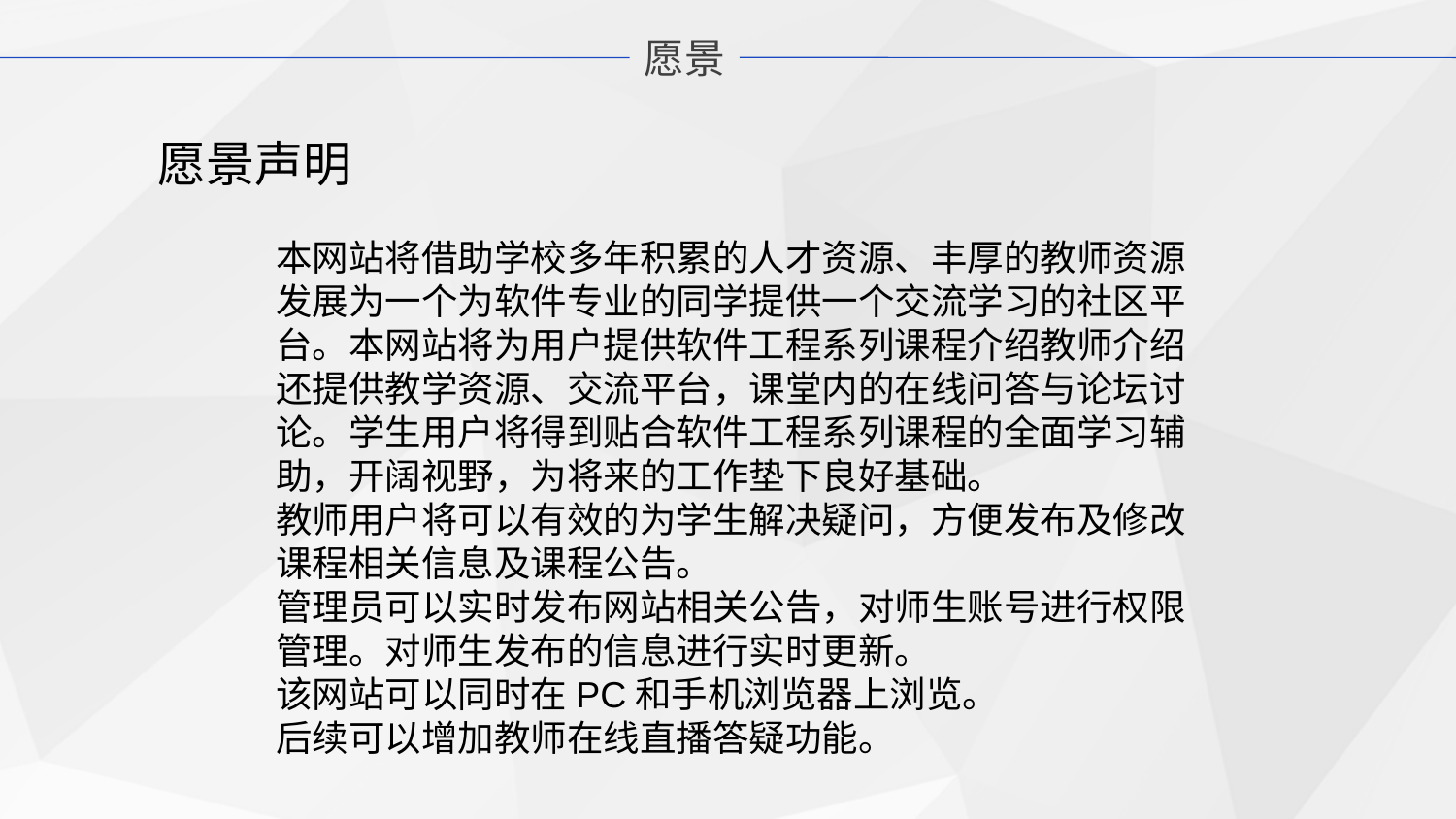

愿景

愿景声明
本网站将借助学校多年积累的人才资源、丰厚的教师资源发展为一个为软件专业的同学提供一个交流学习的社区平台。本网站将为用户提供软件工程系列课程介绍教师介绍还提供教学资源、交流平台，课堂内的在线问答与论坛讨论。学生用户将得到贴合软件工程系列课程的全面学习辅助，开阔视野，为将来的工作垫下良好基础。
教师用户将可以有效的为学生解决疑问，方便发布及修改课程相关信息及课程公告。
管理员可以实时发布网站相关公告，对师生账号进行权限管理。对师生发布的信息进行实时更新。
该网站可以同时在PC和手机浏览器上浏览。
后续可以增加教师在线直播答疑功能。